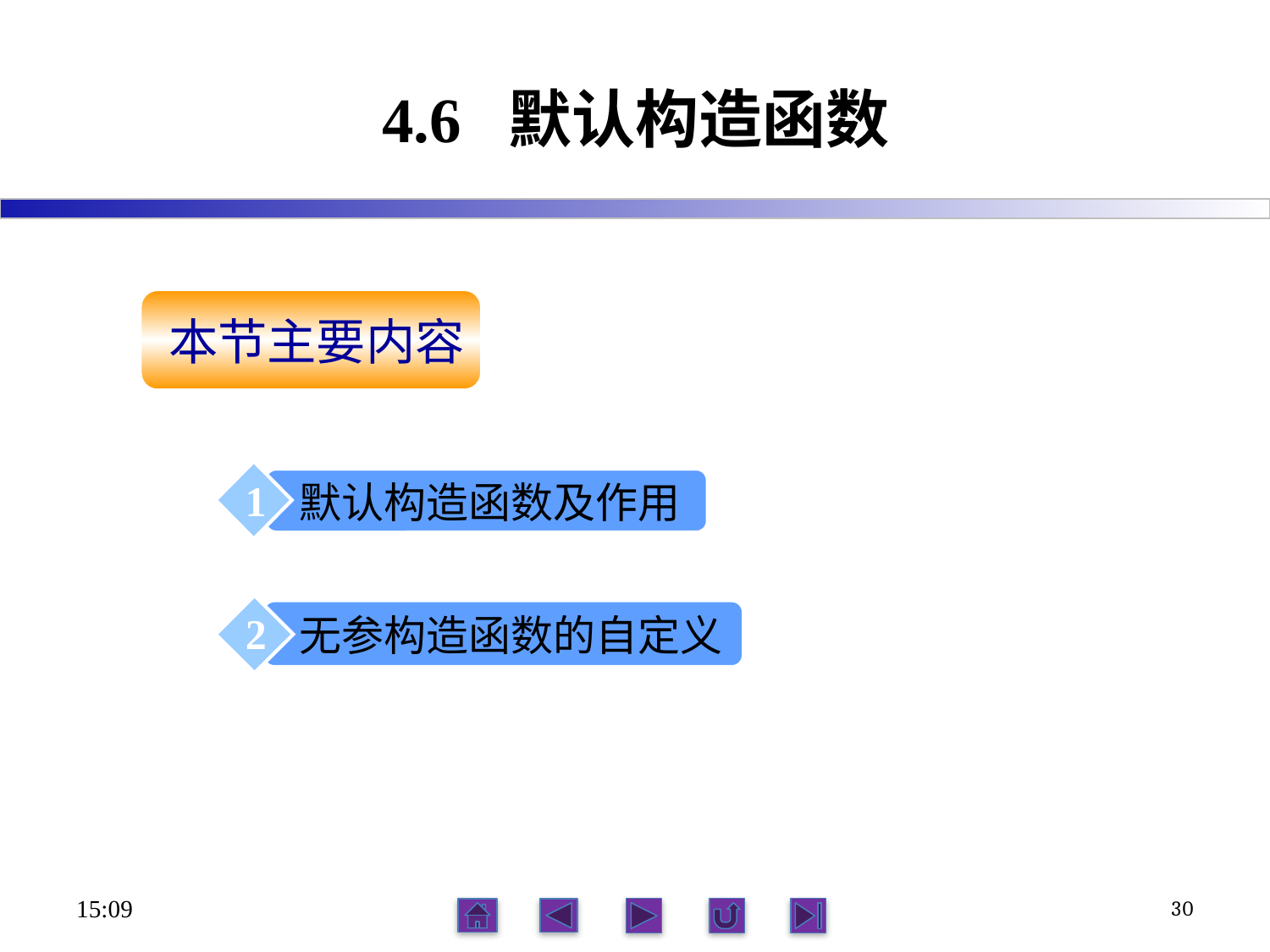

# 4.6  默认构造函数

本节主要内容

默认构造函数及作用
1

2

无参构造函数的自定义
15:09
30